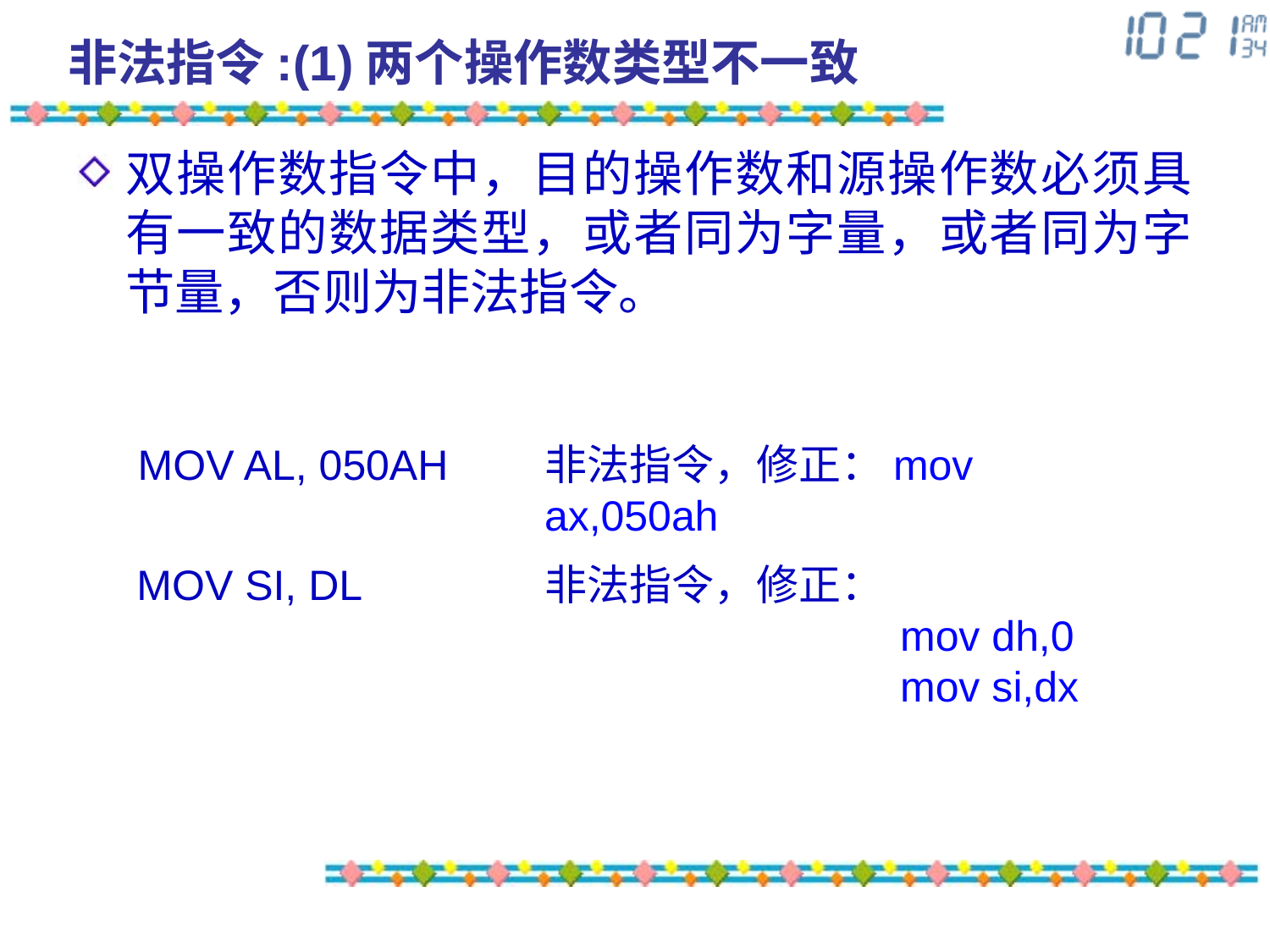

# 非法指令:(1)两个操作数类型不一致
双操作数指令中，目的操作数和源操作数必须具有一致的数据类型，或者同为字量，或者同为字节量，否则为非法指令。
MOV AL, 050AH
非法指令，修正：mov ax,050ah
MOV SI, DL
非法指令，修正：
                              mov dh,0
                              mov si,dx